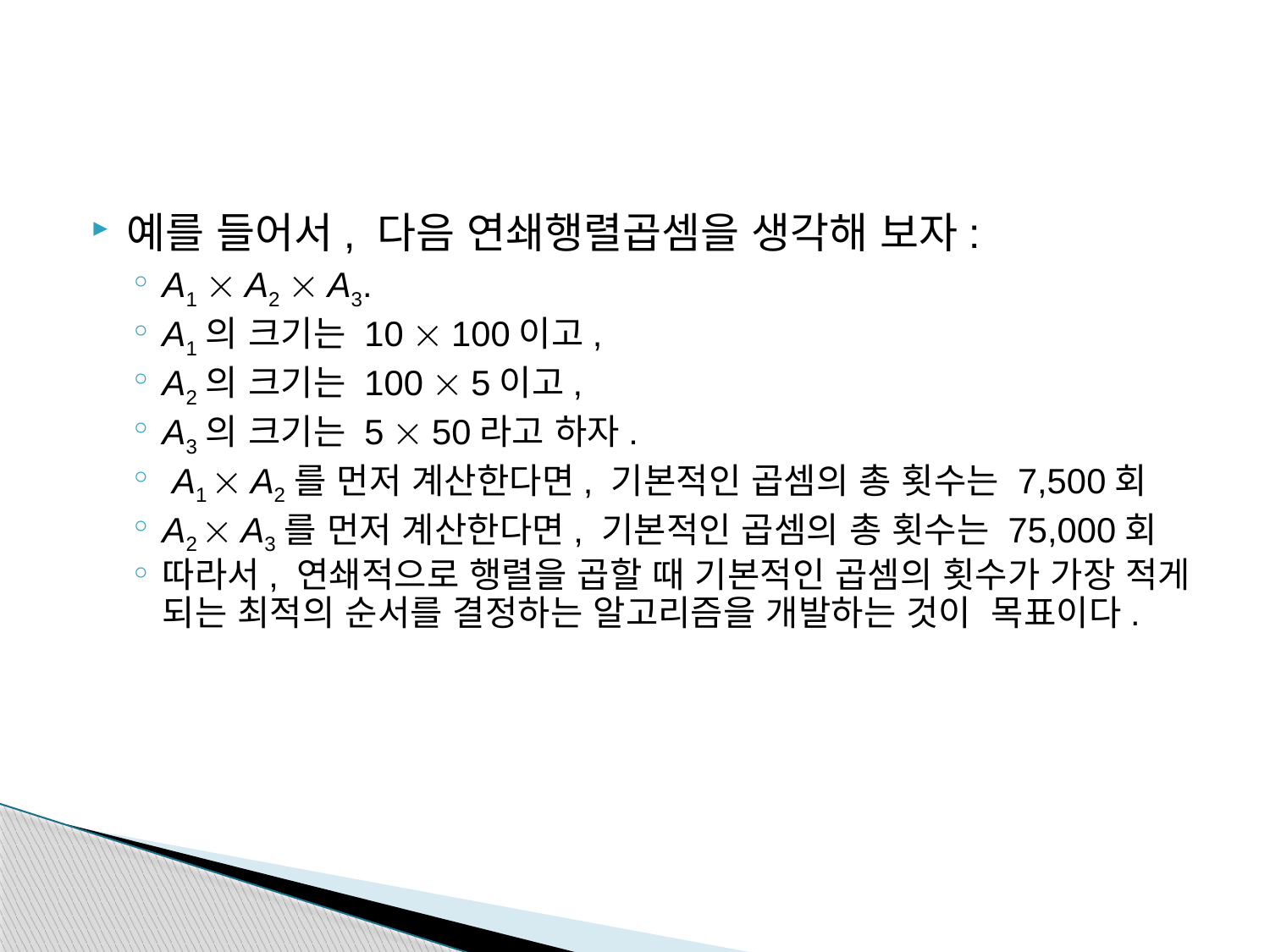

#
예를 들어서, 다음 연쇄행렬곱셈을 생각해 보자:
A1 × A2 × A3.
A1의 크기는 10 × 100이고,
A2의 크기는 100 × 5이고,
A3의 크기는 5 × 50라고 하자.
 A1 × A2를 먼저 계산한다면, 기본적인 곱셈의 총 횟수는 7,500회
A2 × A3를 먼저 계산한다면, 기본적인 곱셈의 총 횟수는 75,000회
따라서, 연쇄적으로 행렬을 곱할 때 기본적인 곱셈의 횟수가 가장 적게 되는 최적의 순서를 결정하는 알고리즘을 개발하는 것이  목표이다.